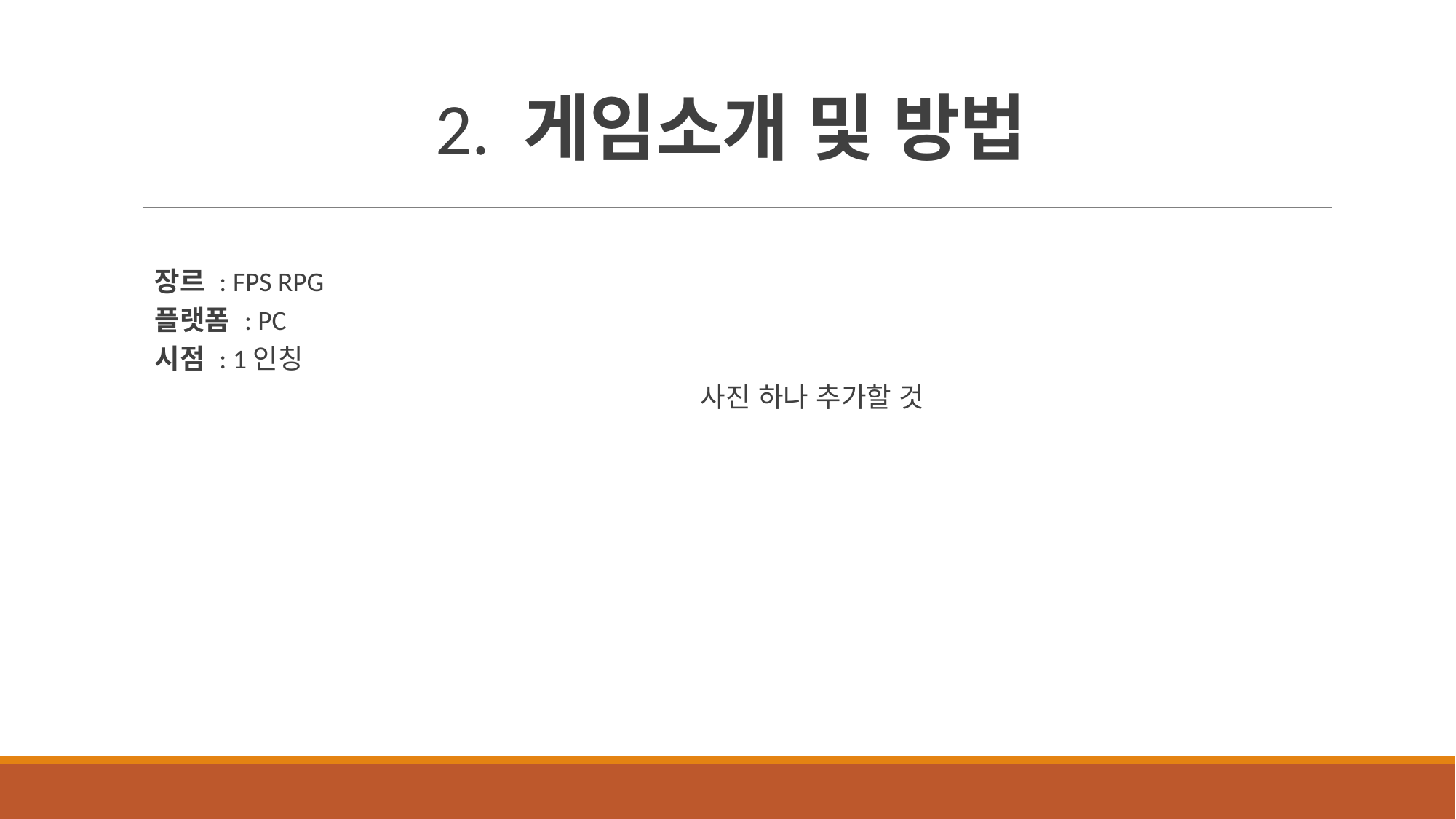

# 2. 게임소개 및 방법

장르 : FPS RPG
플랫폼 : PC
시점 : 1인칭
					사진 하나 추가할 것